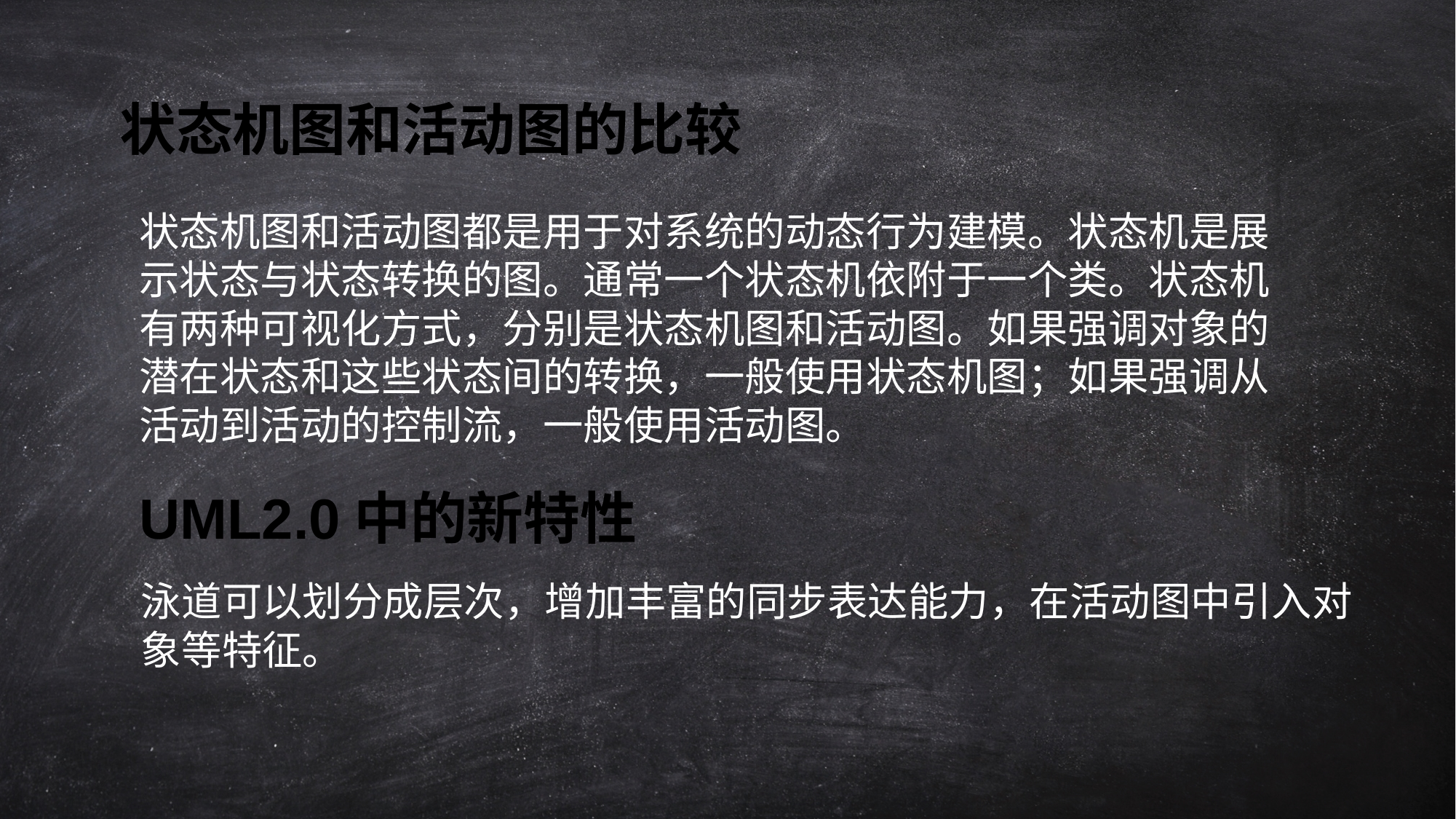

状态机图和活动图的比较

状态机图和活动图都是用于对系统的动态行为建模。状态机是展示状态与状态转换的图。通常一个状态机依附于一个类。状态机有两种可视化方式，分别是状态机图和活动图。如果强调对象的潜在状态和这些状态间的转换，一般使用状态机图；如果强调从活动到活动的控制流，一般使用活动图。
UML2.0中的新特性

泳道可以划分成层次，增加丰富的同步表达能力，在活动图中引入对象等特征。